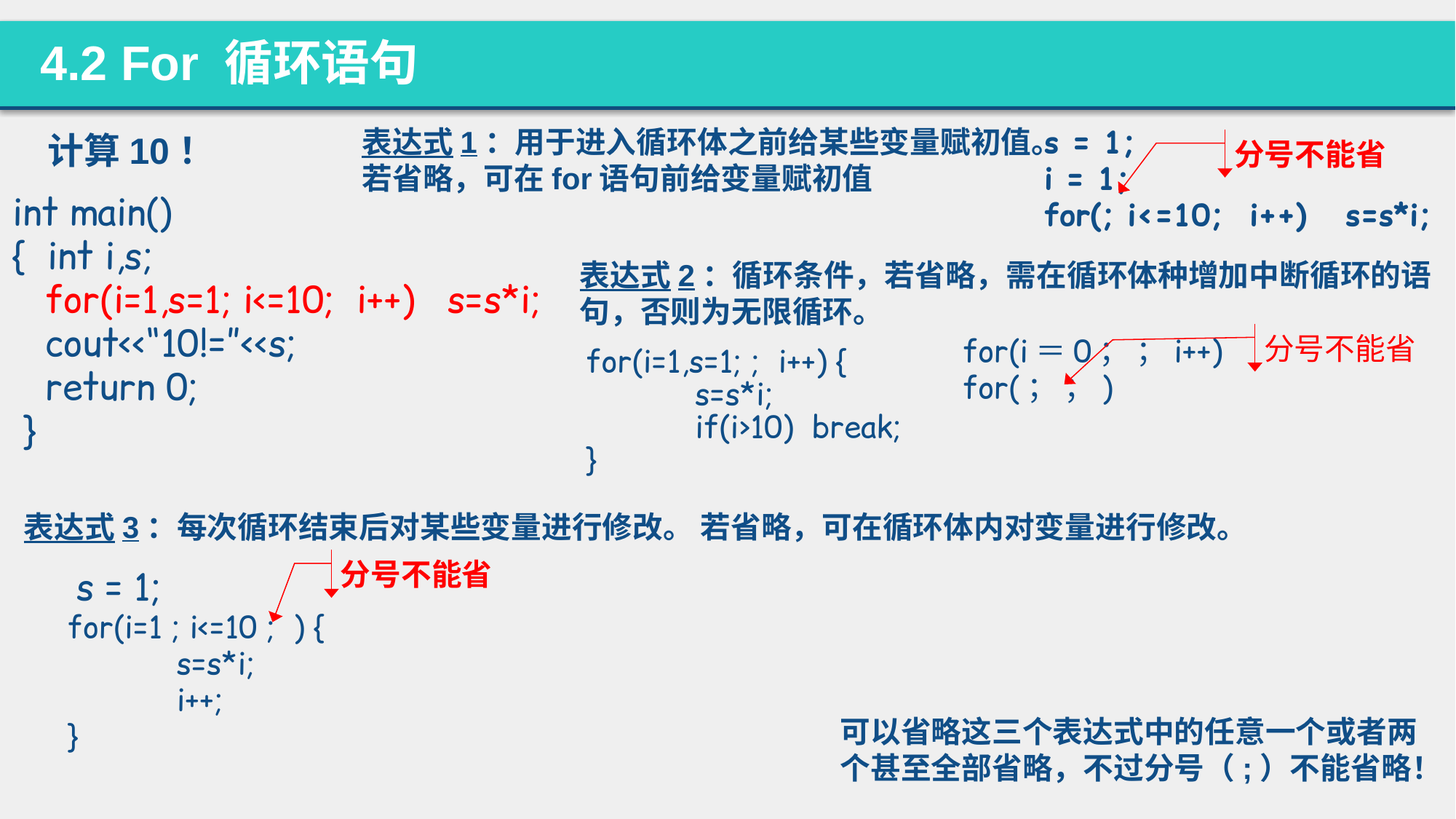

4.2 For 循环语句
s = 1;
i = 1;
for(; i<=10;  i++)   s=s*i;
表达式1：用于进入循环体之前给某些变量赋初值。若省略，可在for语句前给变量赋初值
计算10！
分号不能省
int main()
{  int i,s;
   for(i=1,s=1; i<=10;  i++)   s=s*i;
   cout<<“10!=”<<s;
   return 0;
 }
表达式2：循环条件，若省略，需在循环体种增加中断循环的语句，否则为无限循环。
分号不能省
for(i＝0； ；i++)
for(； ；)
for(i=1,s=1; ;  i++) {
	s=s*i;
	if(i>10)  break;
}
表达式3：每次循环结束后对某些变量进行修改。 若省略，可在循环体内对变量进行修改。
分号不能省
 s = 1;
for(i=1 ; i<=10 ;  ) {
	s=s*i;
	i++;
}
可以省略这三个表达式中的任意一个或者两个甚至全部省略，不过分号（;）不能省略！